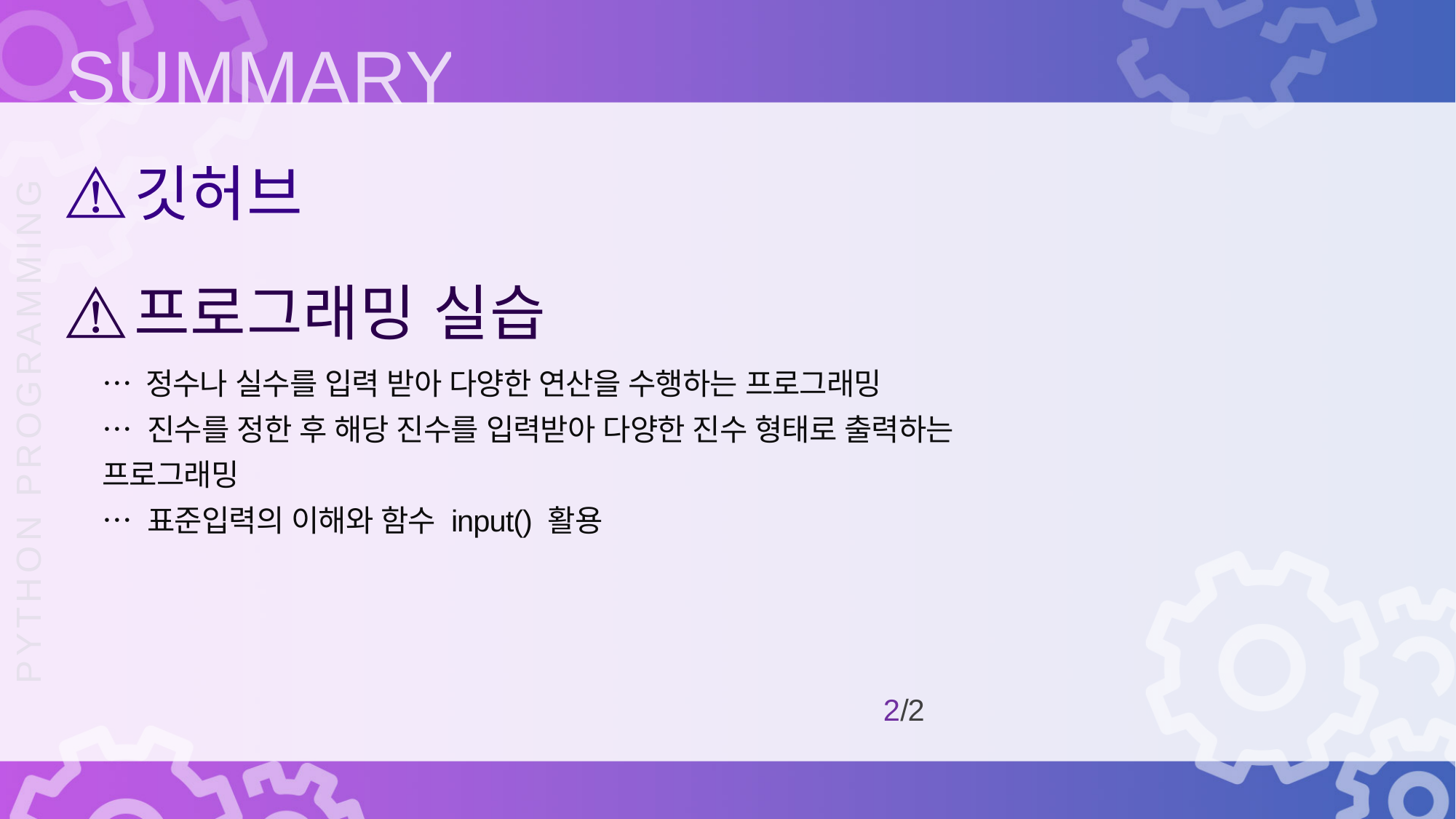

깃허브
프로그래밍 실습
… 정수나 실수를 입력 받아 다양한 연산을 수행하는 프로그래밍
… 진수를 정한 후 해당 진수를 입력받아 다양한 진수 형태로 출력하는 프로그래밍
… 표준입력의 이해와 함수 input() 활용
2/2